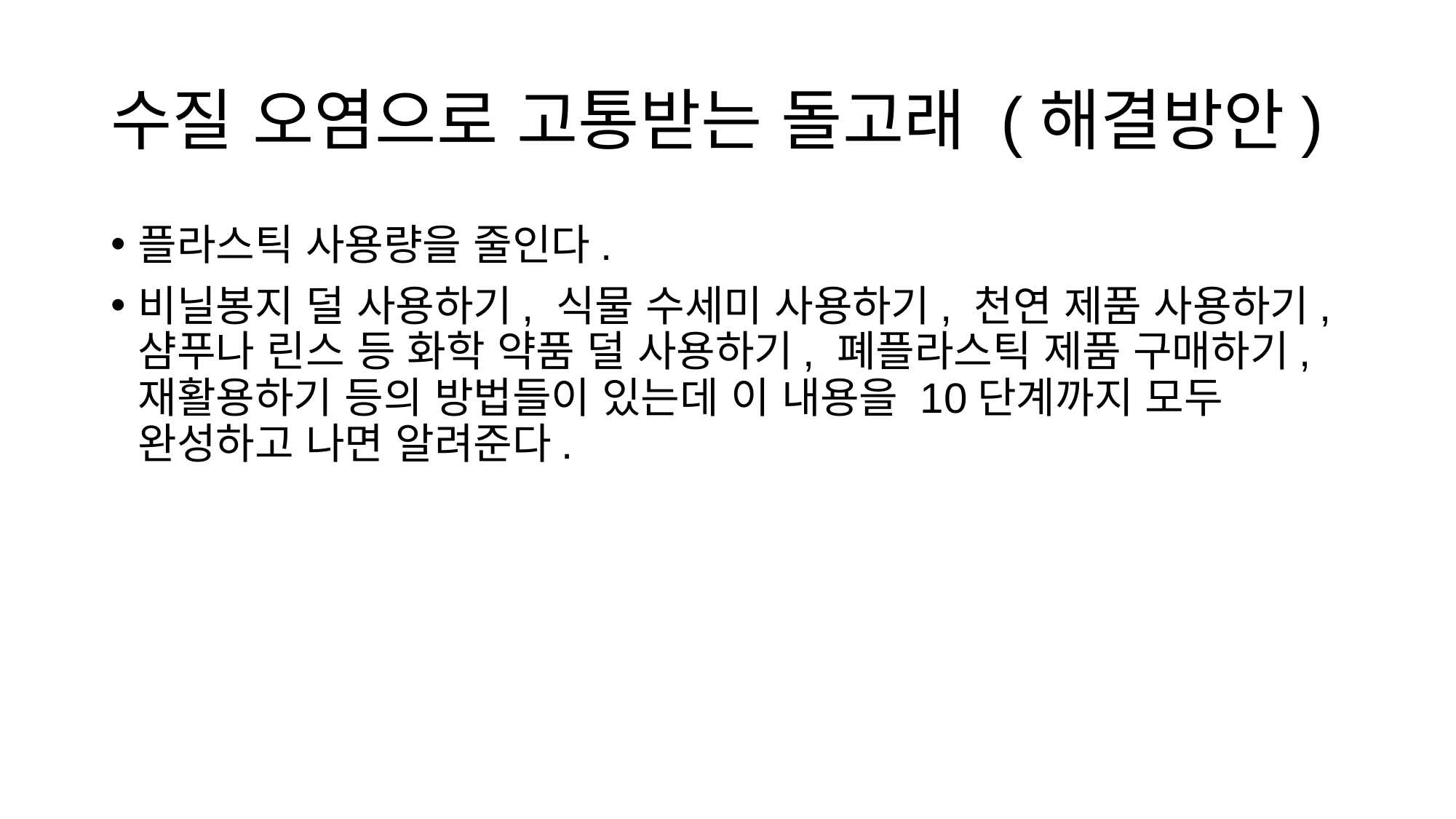

# 수질 오염으로 고통받는 돌고래 (해결방안)
플라스틱 사용량을 줄인다.
비닐봉지 덜 사용하기, 식물 수세미 사용하기, 천연 제품 사용하기, 샴푸나 린스 등 화학 약품 덜 사용하기, 폐플라스틱 제품 구매하기, 재활용하기 등의 방법들이 있는데 이 내용을 10단계까지 모두 완성하고 나면 알려준다.